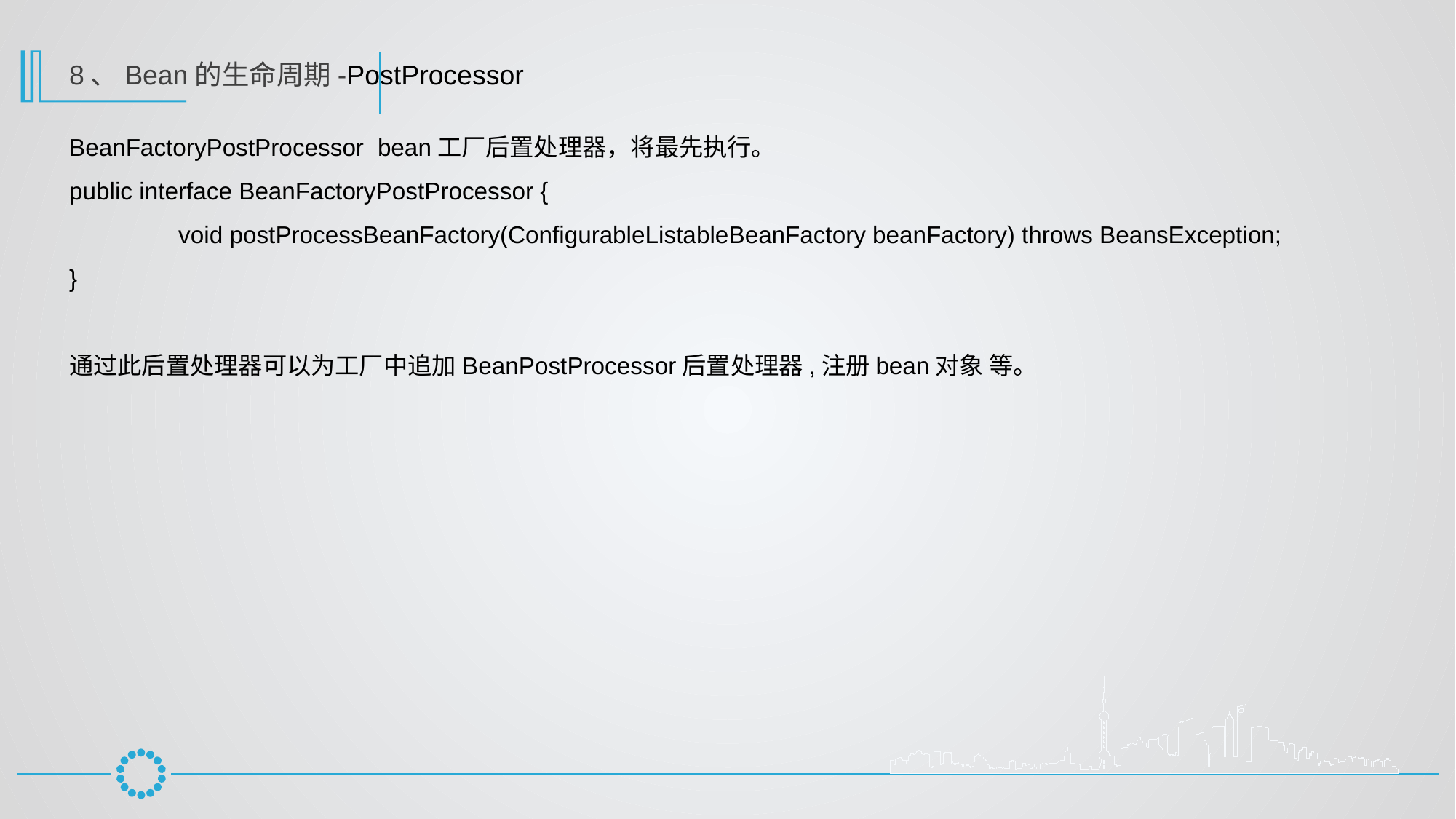

8、Bean的生命周期-PostProcessor
BeanFactoryPostProcessor  bean工厂后置处理器，将最先执行。
public interface BeanFactoryPostProcessor {
	void postProcessBeanFactory(ConfigurableListableBeanFactory beanFactory) throws BeansException;
}

通过此后置处理器可以为工厂中追加BeanPostProcessor后置处理器,注册bean对象 等。

16